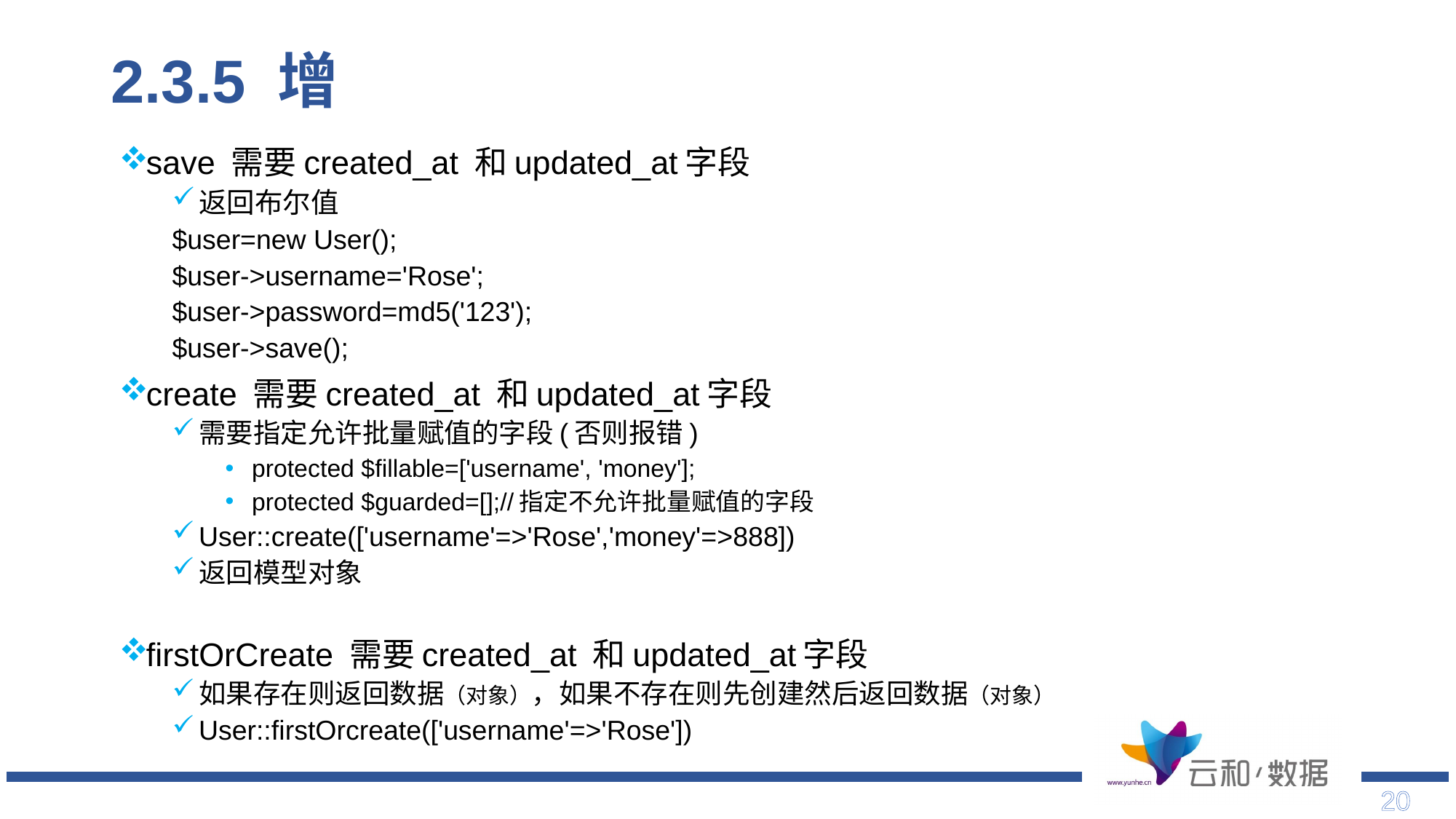

# 2.3.5 增
save 需要created_at 和updated_at字段
返回布尔值
$user=new User();
$user->username='Rose';
$user->password=md5('123');
$user->save();
create 需要created_at 和updated_at字段
需要指定允许批量赋值的字段(否则报错)
protected $fillable=['username', 'money'];
protected $guarded=[];//指定不允许批量赋值的字段
User::create(['username'=>'Rose','money'=>888])
返回模型对象

firstOrCreate 需要created_at 和updated_at字段
如果存在则返回数据（对象），如果不存在则先创建然后返回数据（对象）
User::firstOrcreate(['username'=>'Rose'])